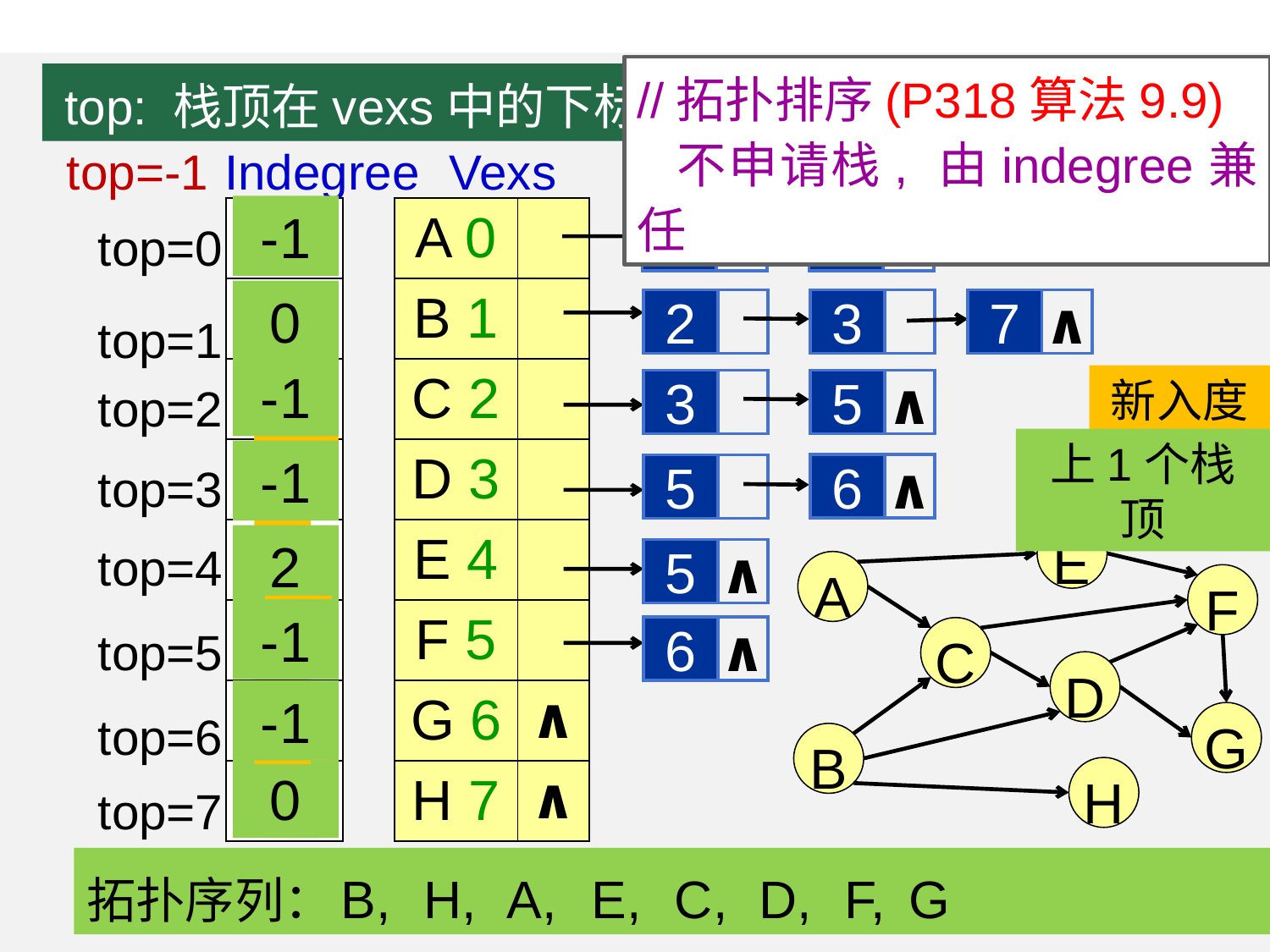

//拓扑排序(P318算法9.9)
  不申请栈, 由indegree兼任
top: 栈顶在vexs中的下标
top=-1
Indegree
Vexs
top=0
-1
| 0 |
| --- |
| 0 |
| 2 |
| 2 |
| 1 |
| 3 |
| 2 |
| 1 |
| A 0 |  |
| --- | --- |
| B 1 |  |
| C 2 |  |
| D 3 |  |
| E 4 |  |
| F 5 |  |
| G 6 | ∧ |
| H 7 | ∧ |
2

4
 ∧

0
top=1
2

3

7
 ∧

-1
top=2
1
0
新入度
3

5
 ∧

上1个栈顶
top=3
1
0
-1
6
 ∧
5

0
top=4
E
2
5
 ∧
A
F

0
1
-1
2
top=5
6
 ∧
C

D
-1
0
1
top=6
G
B
H
0
0
top=7
B,
H,
A,
E,
C,
D,
F,
G
拓扑序列：